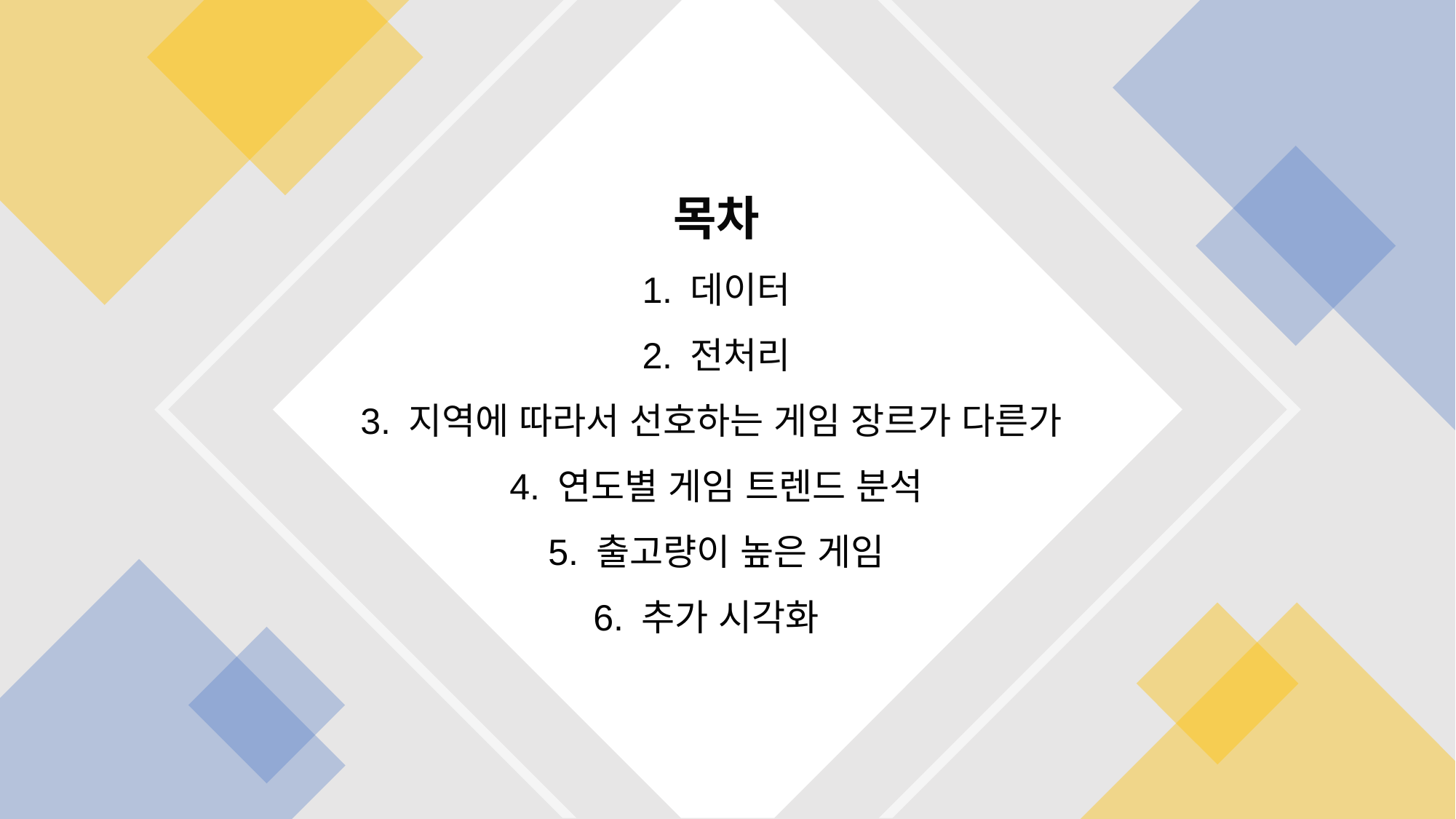

# 목차 1. 데이터 2. 전처리 3. 지역에 따라서 선호하는 게임 장르가 다른가 4. 연도별 게임 트렌드 분석 5. 출고량이 높은 게임 6. 추가 시각화